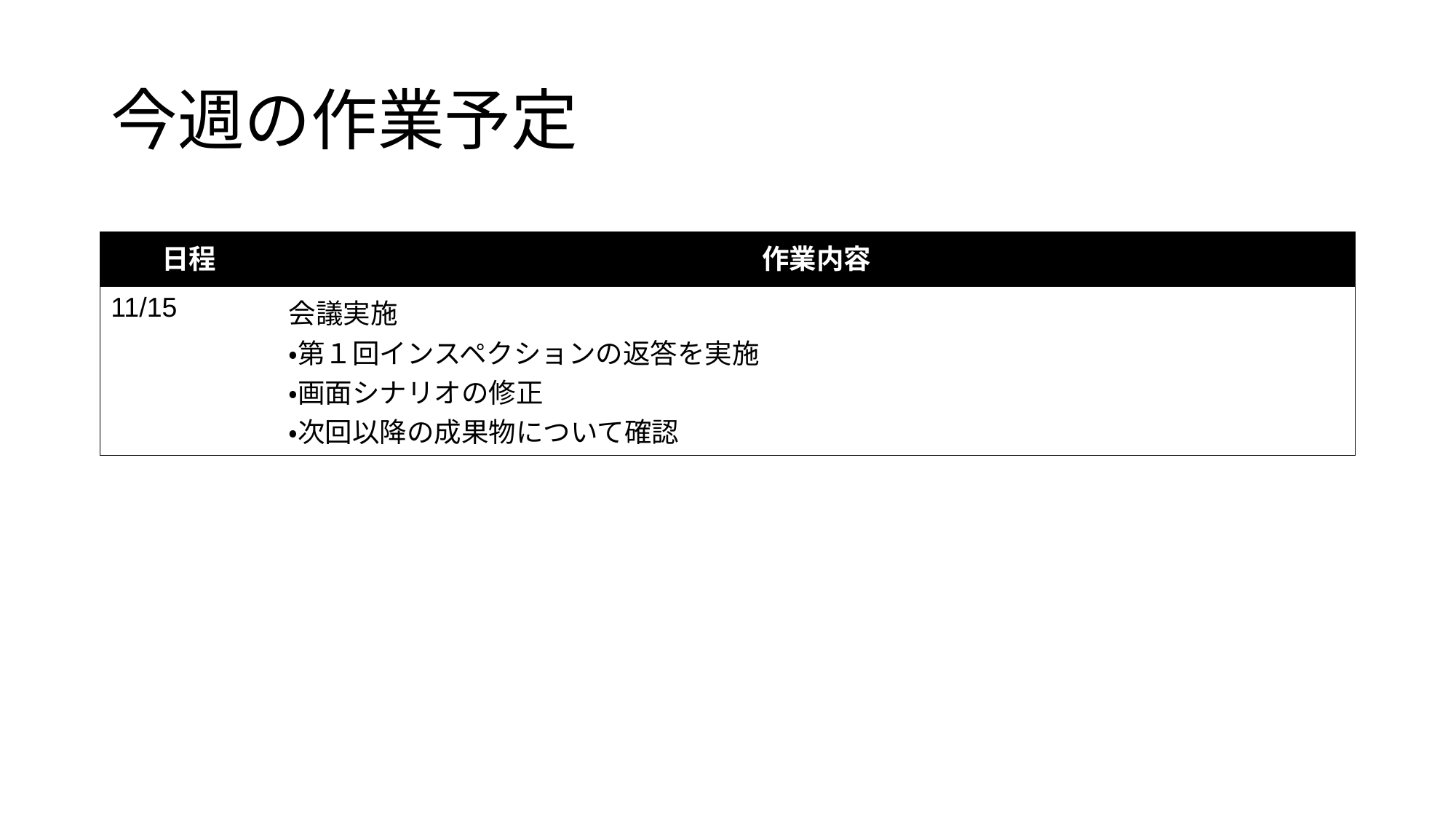

# 今週の作業予定
| 日程 | 作業内容 |
| --- | --- |
| 11/15 | 会議実施 ・第１回インスペクションの返答を実施 ・画面シナリオの修正 ・次回以降の成果物について確認 |